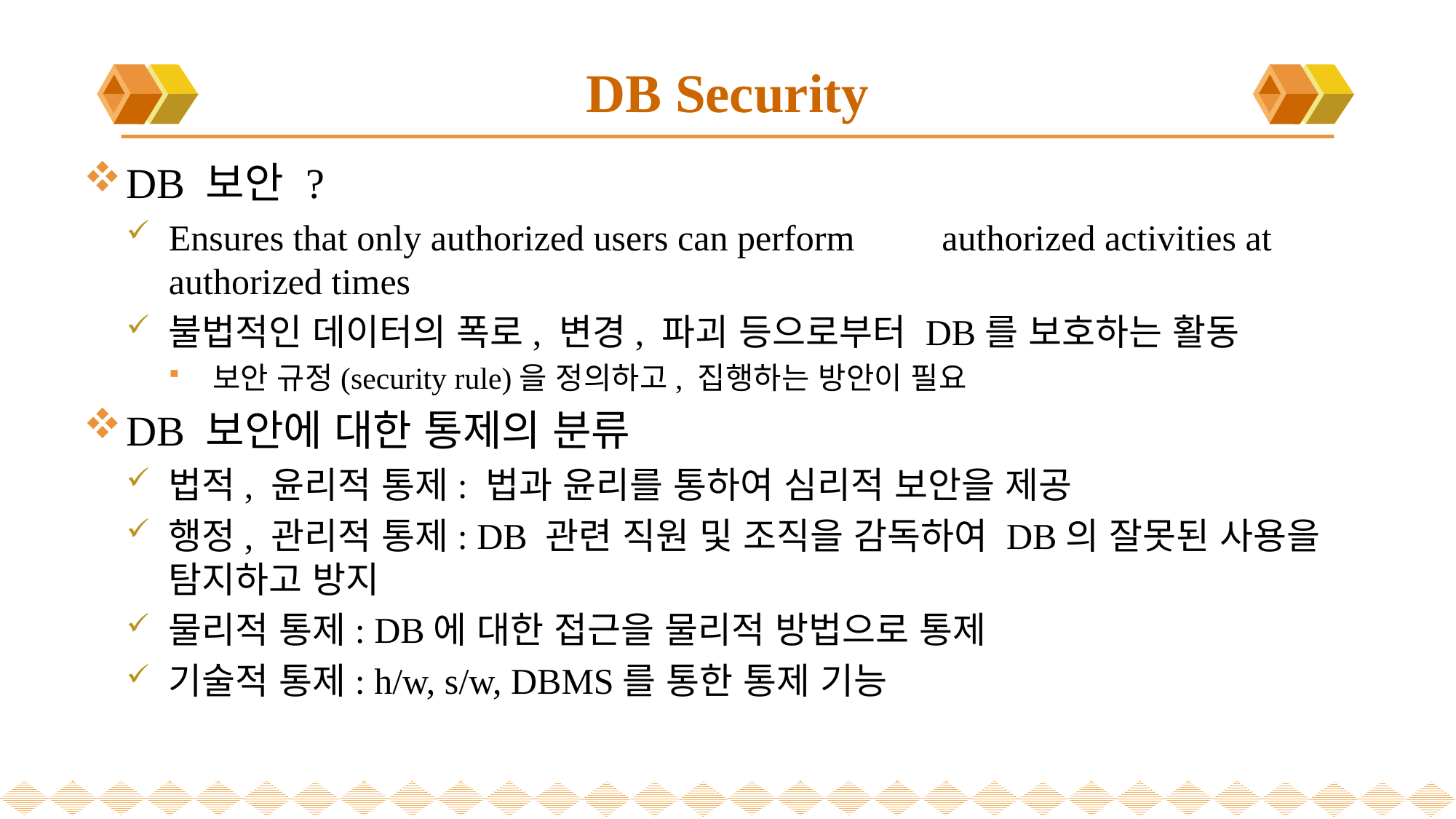

# DB Security
DB 보안 ?
Ensures that only authorized users can perform	 authorized activities at authorized times
불법적인 데이터의 폭로, 변경, 파괴 등으로부터 DB를 보호하는 활동
보안 규정(security rule)을 정의하고, 집행하는 방안이 필요
DB 보안에 대한 통제의 분류
법적, 윤리적 통제: 법과 윤리를 통하여 심리적 보안을 제공
행정, 관리적 통제: DB 관련 직원 및 조직을 감독하여 DB의 잘못된 사용을 탐지하고 방지
물리적 통제: DB에 대한 접근을 물리적 방법으로 통제
기술적 통제: h/w, s/w, DBMS를 통한 통제 기능